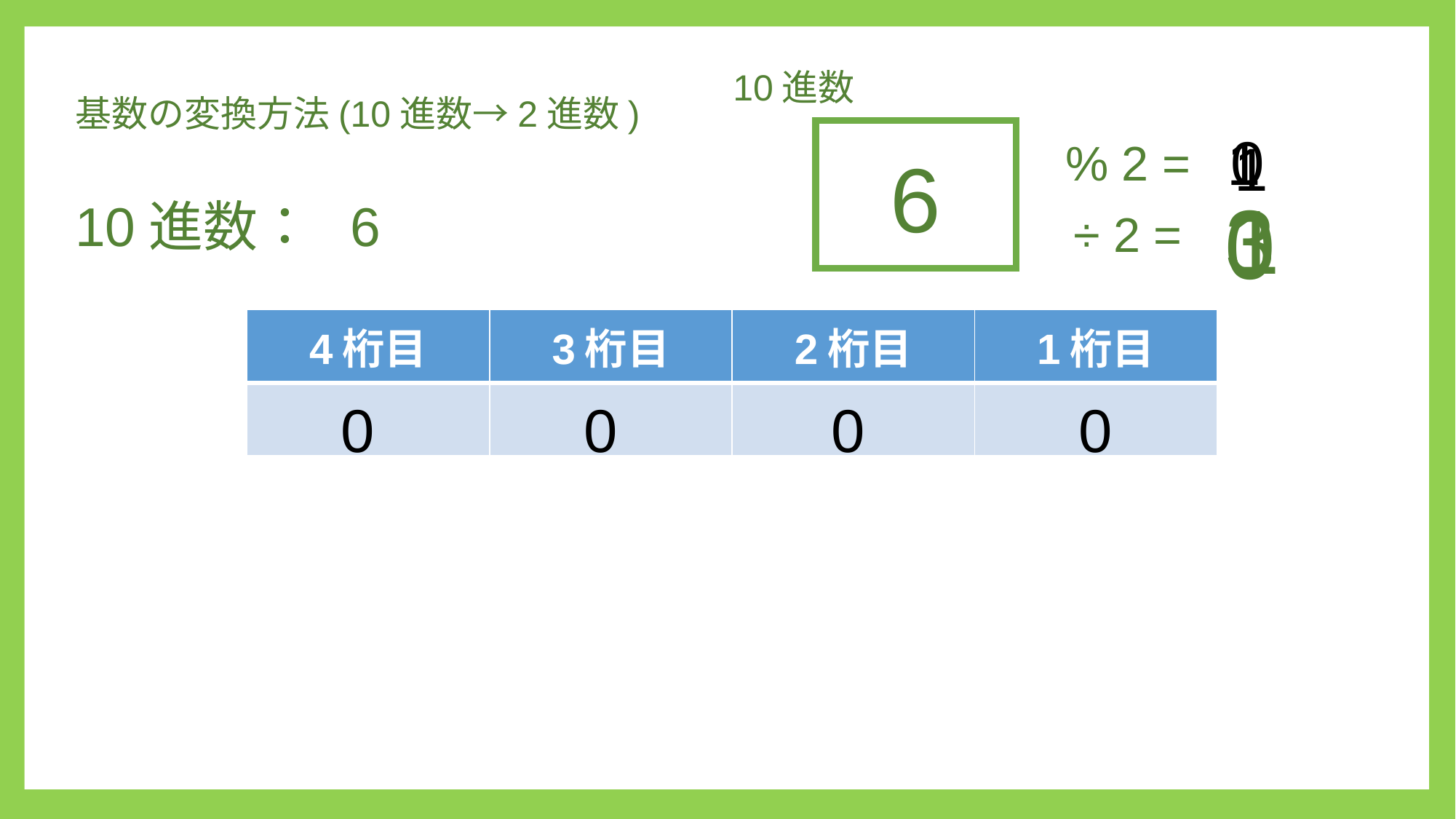

10進数
基数の変換方法(10進数→2進数)
0
1

1
% 2 =
6
3
1
0
10進数：  6
÷ 2 =
| 4桁目 | 3桁目 | 2桁目 | 1桁目 |
| --- | --- | --- | --- |
|  |  |  |  |
0
0
0
0